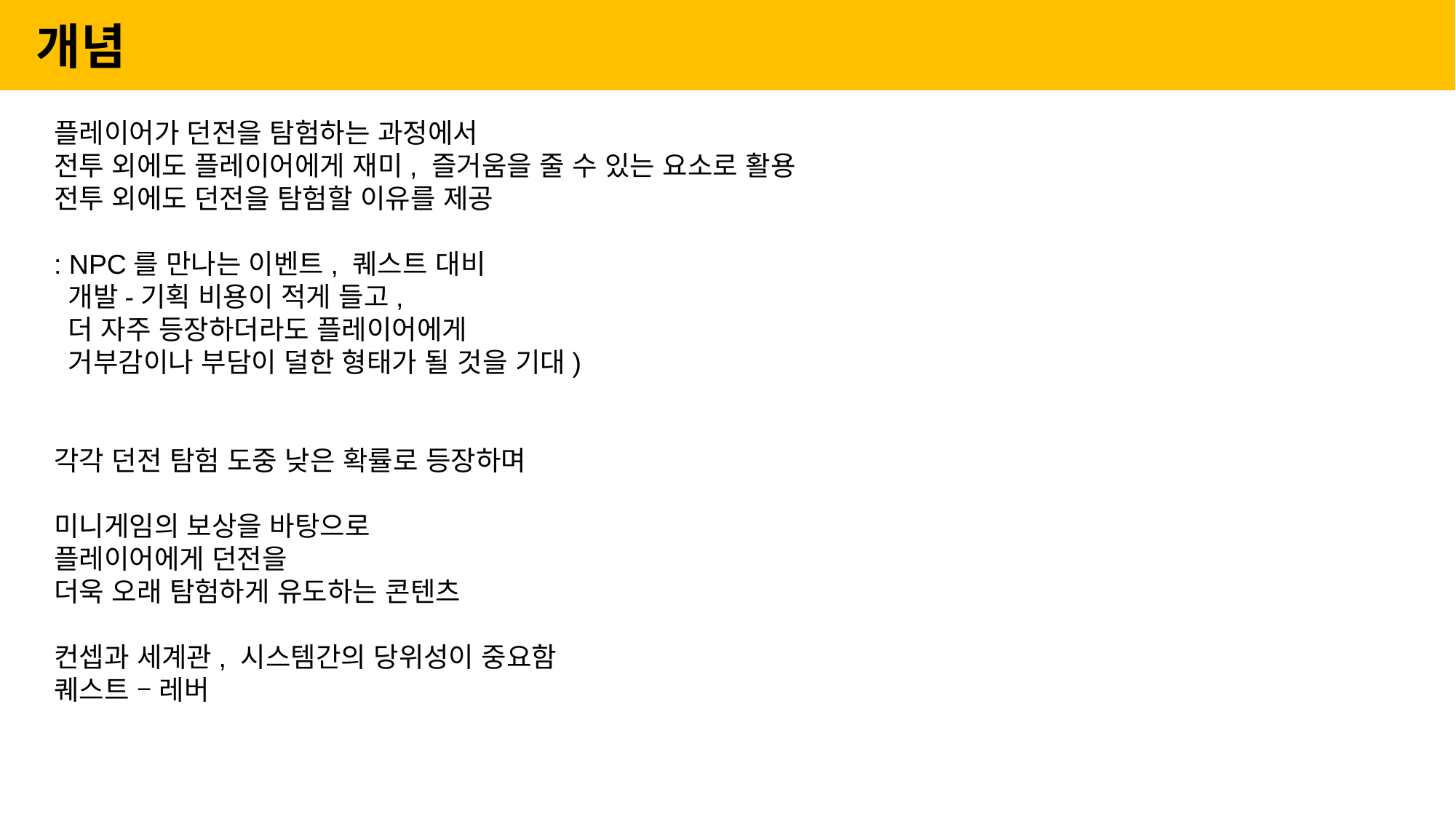

개념
플레이어가 던전을 탐험하는 과정에서
전투 외에도 플레이어에게 재미, 즐거움을 줄 수 있는 요소로 활용
전투 외에도 던전을 탐험할 이유를 제공

: NPC를 만나는 이벤트, 퀘스트 대비
 개발-기획 비용이 적게 들고,
 더 자주 등장하더라도 플레이어에게
 거부감이나 부담이 덜한 형태가 될 것을 기대)

각각 던전 탐험 도중 낮은 확률로 등장하며

미니게임의 보상을 바탕으로
플레이어에게 던전을
더욱 오래 탐험하게 유도하는 콘텐츠

컨셉과 세계관, 시스템간의 당위성이 중요함
퀘스트 – 레버